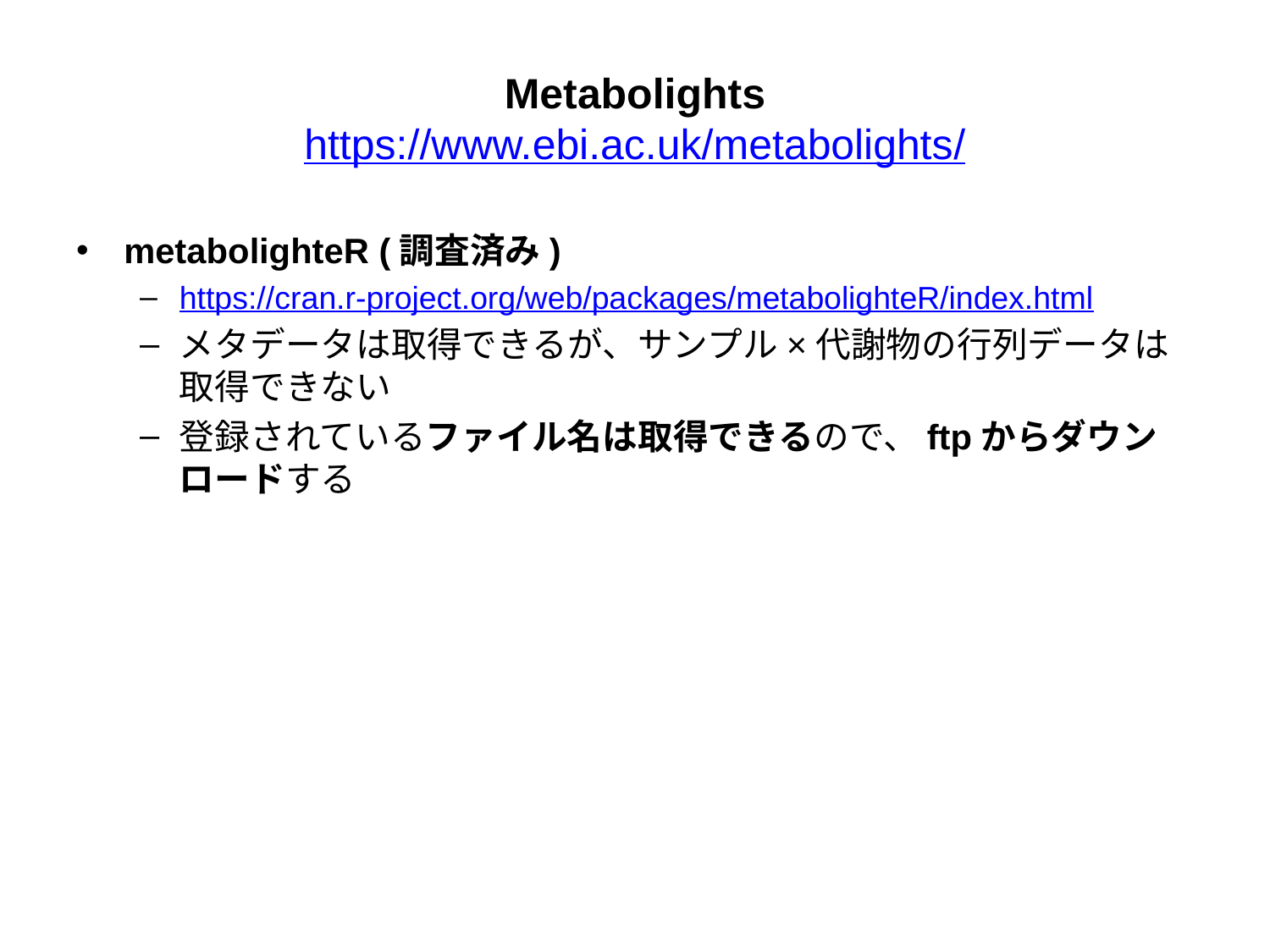

# Metabolights https://www.ebi.ac.uk/metabolights/
metabolighteR (調査済み)
https://cran.r-project.org/web/packages/metabolighteR/index.html
メタデータは取得できるが、サンプル×代謝物の行列データは取得できない
登録されているファイル名は取得できるので、ftpからダウンロードする